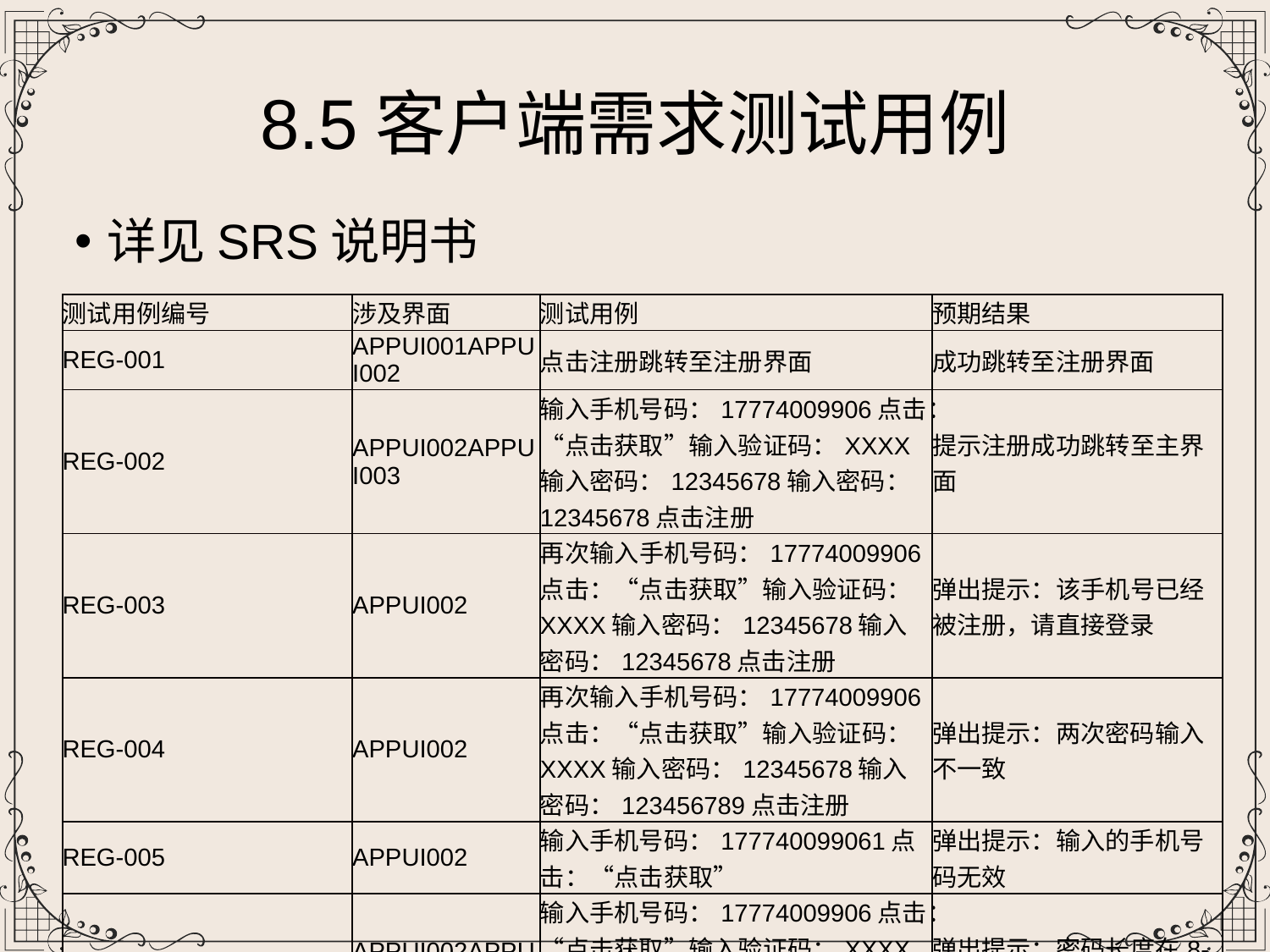

8.5客户端需求测试用例
详见SRS说明书
| 测试用例编号 | 涉及界面 | 测试用例 | 预期结果 |
| --- | --- | --- | --- |
| REG-001 | APPUI001APPUI002 | 点击注册跳转至注册界面 | 成功跳转至注册界面 |
| REG-002 | APPUI002APPUI003 | 输入手机号码：17774009906点击：“点击获取”输入验证码：XXXX输入密码：12345678输入密码：12345678点击注册 | 提示注册成功跳转至主界面 |
| REG-003 | APPUI002 | 再次输入手机号码：17774009906点击：“点击获取”输入验证码：XXXX输入密码：12345678输入密码：12345678点击注册 | 弹出提示：该手机号已经被注册，请直接登录 |
| REG-004 | APPUI002 | 再次输入手机号码：17774009906点击：“点击获取”输入验证码：XXXX输入密码：12345678输入密码：123456789点击注册 | 弹出提示：两次密码输入不一致 |
| REG-005 | APPUI002 | 输入手机号码：177740099061点击：“点击获取” | 弹出提示：输入的手机号码无效 |
| REG-006 | APPUI002APPUI003 | 输入手机号码：17774009906点击：“点击获取”输入验证码：XXXX输入密码：123456输入密码：123456点击注册 | 弹出提示：密码长度在8-16位 |